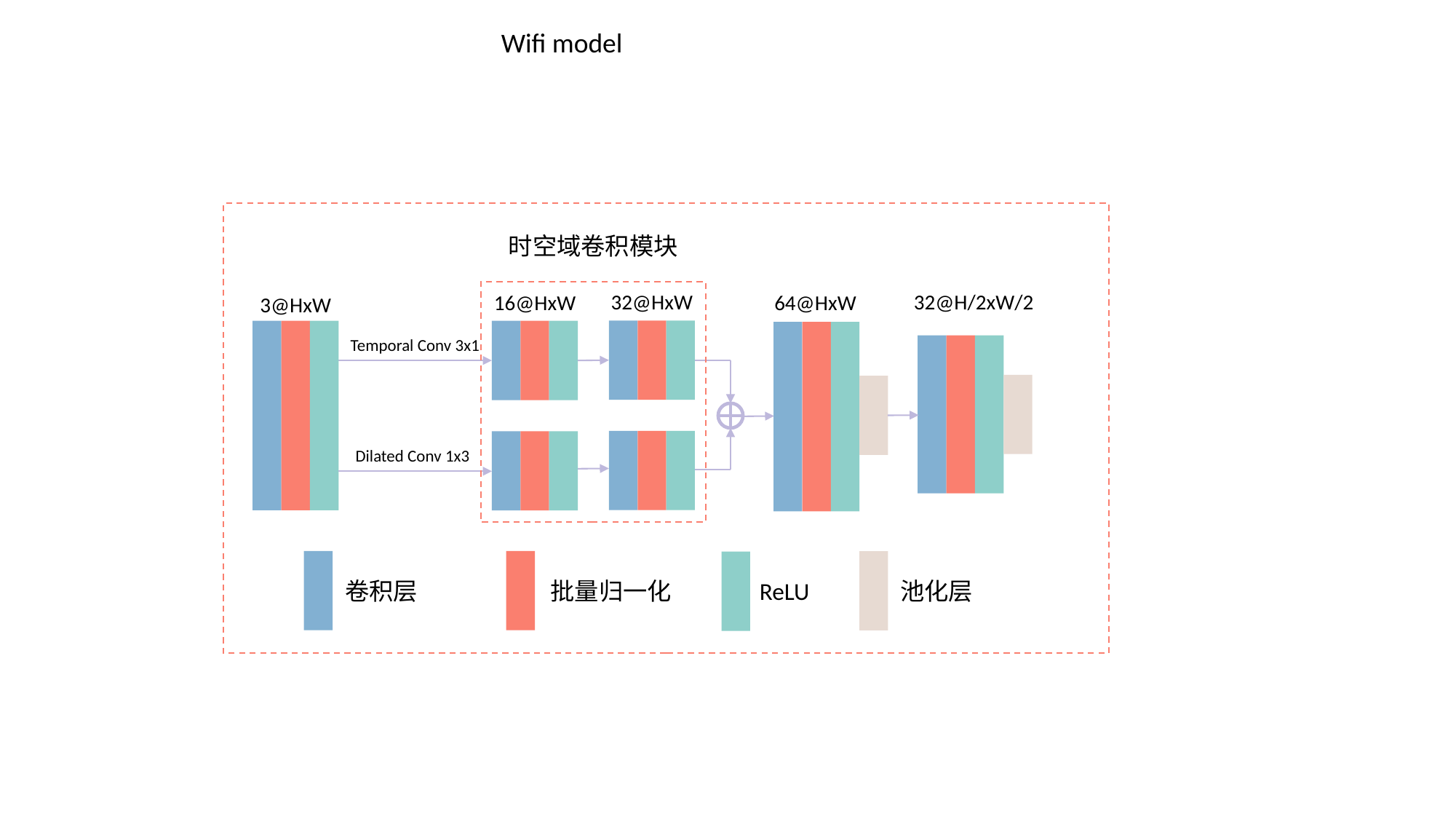

Wifi model

时空域卷积模块

32@HxW
32@H/2xW/2
16@HxW
64@HxW
3@HxW

Temporal Conv 3x1

Dilated Conv 1x3

卷积层
批量归一化
池化层
ReLU